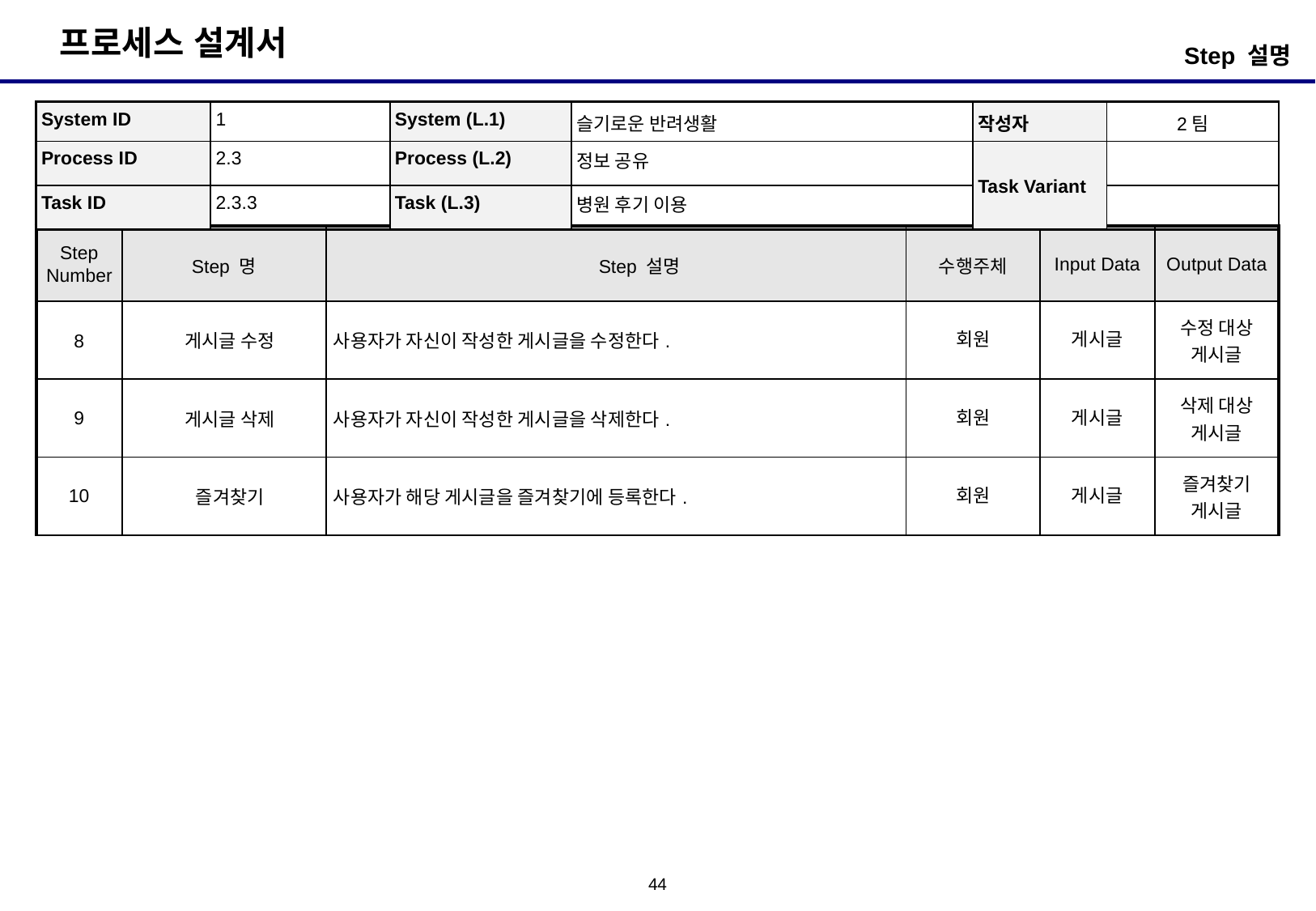

Step 설명
| System ID | 1 | System (L.1) | 슬기로운 반려생활 | 작성자 | 2팀 |
| --- | --- | --- | --- | --- | --- |
| Process ID | 2.3 | Process (L.2) | 정보 공유 | Task Variant |  |
| Task ID | 2.3.3 | Task (L.3) | 병원 후기 이용 |  |  |
| Step Number | Step 명 | Step 설명 | 수행주체 | Input Data | Output Data |
| --- | --- | --- | --- | --- | --- |
| 8 | 게시글 수정 | 사용자가 자신이 작성한 게시글을 수정한다. | 회원 | 게시글 | 수정 대상 게시글 |
| 9 | 게시글 삭제 | 사용자가 자신이 작성한 게시글을 삭제한다. | 회원 | 게시글 | 삭제 대상 게시글 |
| 10 | 즐겨찾기 | 사용자가 해당 게시글을 즐겨찾기에 등록한다. | 회원 | 게시글 | 즐겨찾기 게시글 |